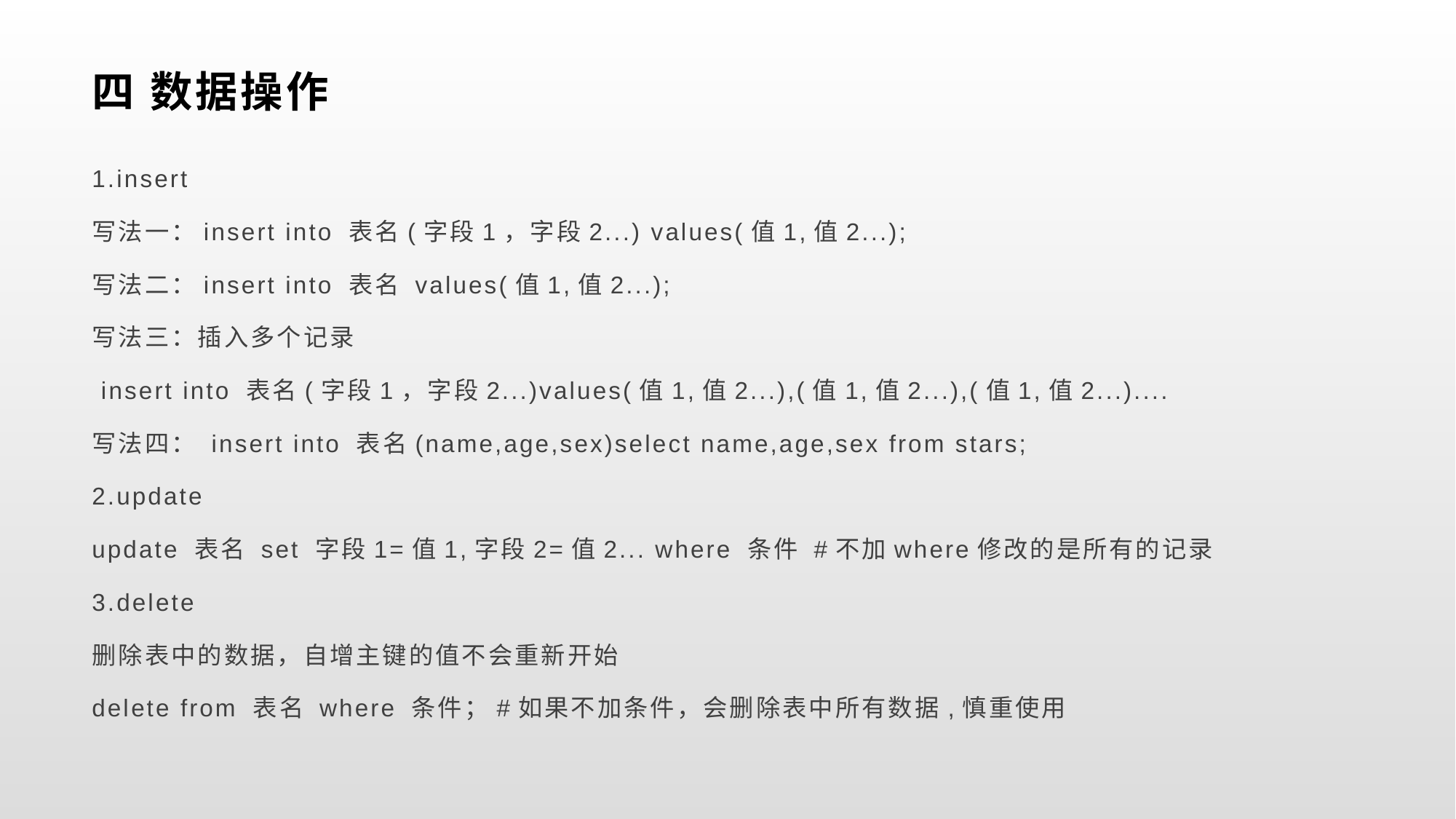

# 四 数据操作
1.insert
写法⼀：insert into 表名(字段1，字段2...) values(值1,值2...);
写法⼆：insert into 表名 values(值1,值2...);
写法三：插⼊多个记录
 insert into 表名(字段1，字段2...)values(值1,值2...),(值1,值2...),(值1,值2...)....
写法四： insert into 表名(name,age,sex)select name,age,sex from stars;
2.update
update 表名 set 字段1=值1,字段2=值2... where 条件 #不加where修改的是所有的记录
3.delete
删除表中的数据，⾃增主键的值不会重新开始
delete from 表名 where 条件；#如果不加条件，会删除表中所有数据,慎重使⽤